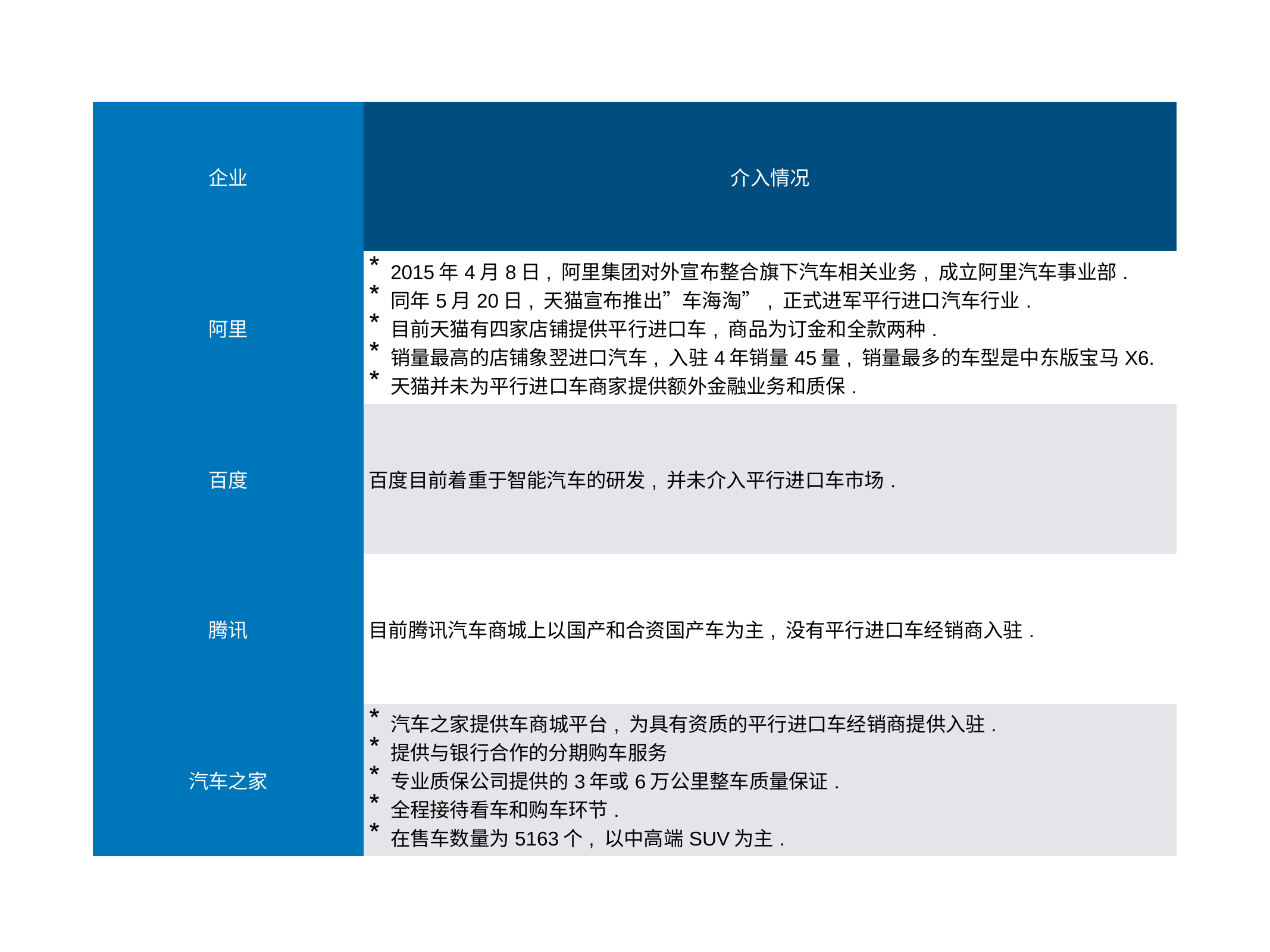

| 企业 | 介入情况 |  |  |
| --- | --- | --- | --- |
| 阿里 | 2015年4月8日, 阿里集团对外宣布整合旗下汽车相关业务, 成立阿里汽车事业部. 同年5月20日, 天猫宣布推出”车海淘”, 正式进军平行进口汽车行业. 目前天猫有四家店铺提供平行进口车, 商品为订金和全款两种. 销量最高的店铺象翌进口汽车, 入驻4年销量45量, 销量最多的车型是中东版宝马X6. 天猫并未为平行进口车商家提供额外金融业务和质保. |  |  |
| 百度 | 百度目前着重于智能汽车的研发, 并未介入平行进口车市场. |  |  |
| 腾讯 | 目前腾讯汽车商城上以国产和合资国产车为主, 没有平行进口车经销商入驻. |  |  |
| 汽车之家 | 汽车之家提供车商城平台, 为具有资质的平行进口车经销商提供入驻. 提供与银行合作的分期购车服务 专业质保公司提供的3年或6万公里整车质量保证. 全程接待看车和购车环节. 在售车数量为5163个, 以中高端SUV为主. |  |  |